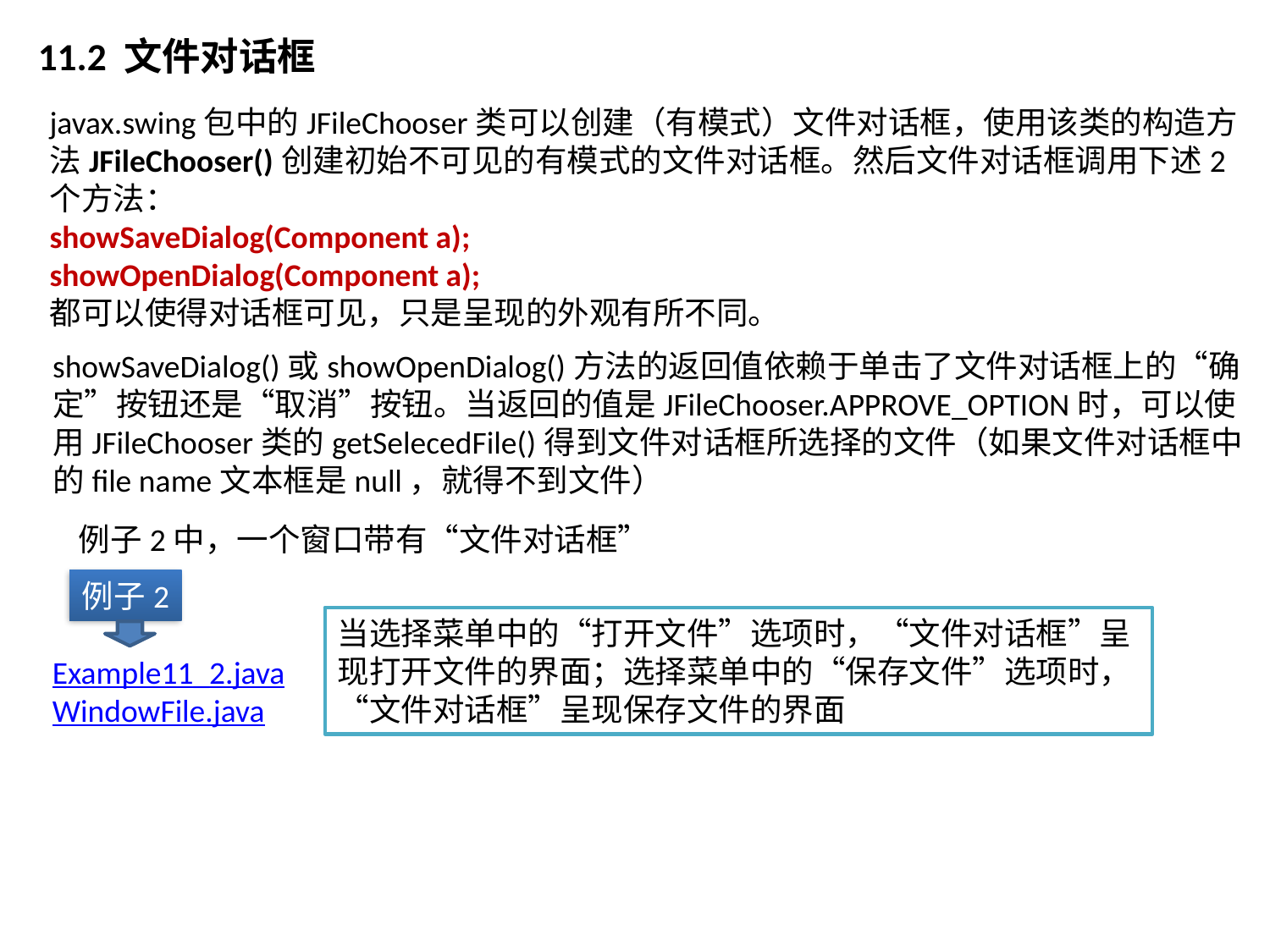

# 11.2 文件对话框
javax.swing包中的JFileChooser类可以创建（有模式）文件对话框，使用该类的构造方法JFileChooser()创建初始不可见的有模式的文件对话框。然后文件对话框调用下述2个方法：
showSaveDialog(Component a);
showOpenDialog(Component a);
都可以使得对话框可见，只是呈现的外观有所不同。
showSaveDialog()或showOpenDialog()方法的返回值依赖于单击了文件对话框上的“确定”按钮还是“取消”按钮。当返回的值是JFileChooser.APPROVE_OPTION时，可以使用JFileChooser类的getSelecedFile()得到文件对话框所选择的文件（如果文件对话框中的file name文本框是null，就得不到文件）
例子2中，一个窗口带有“文件对话框”
例子2
当选择菜单中的“打开文件”选项时，“文件对话框”呈现打开文件的界面；选择菜单中的“保存文件”选项时，“文件对话框”呈现保存文件的界面

Example11_2.java
WindowFile.java